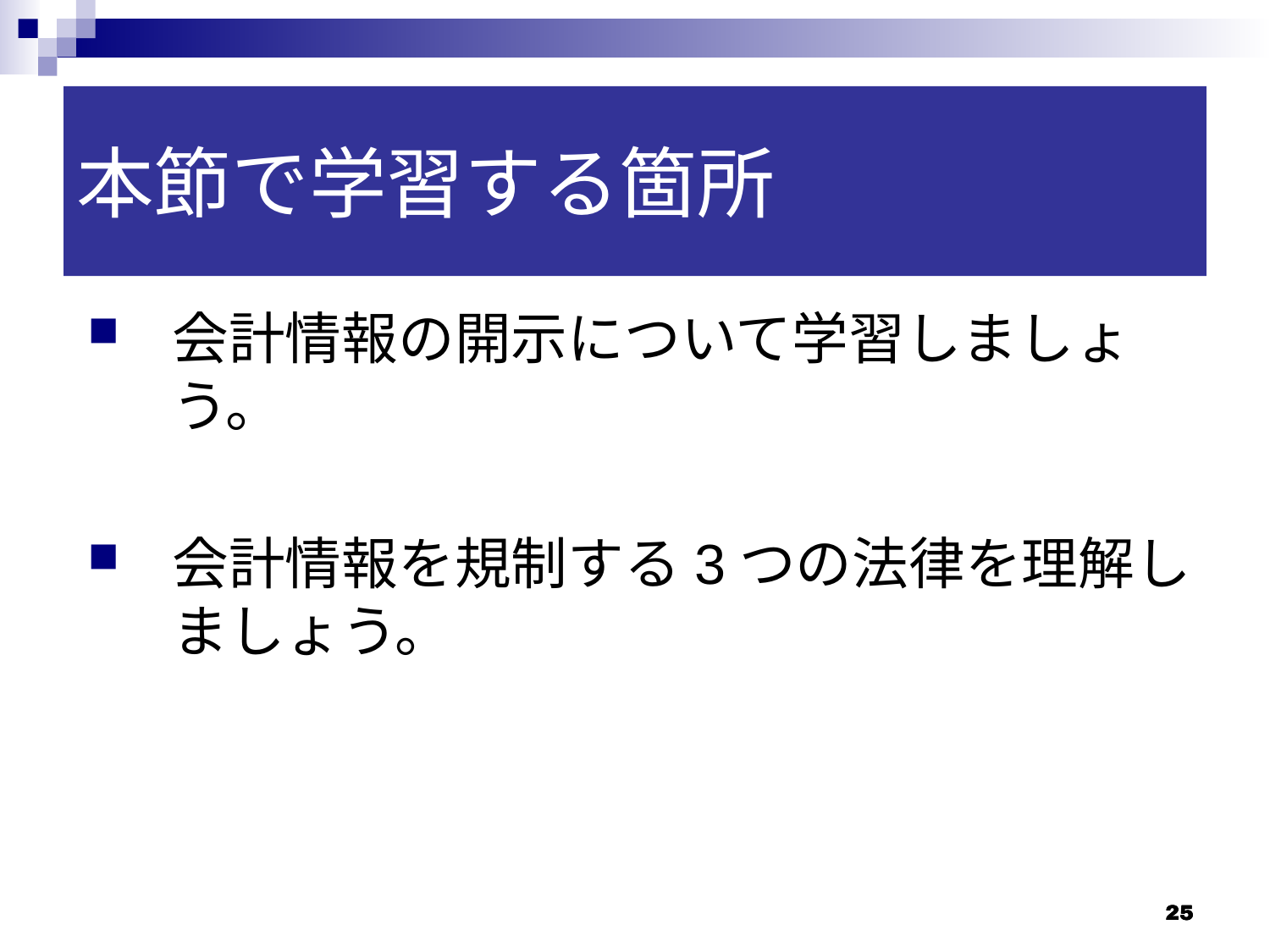

本節で学習する箇所
会計情報の開示について学習しましょう。

会計情報を規制する3つの法律を理解しましょう。
25
25
25